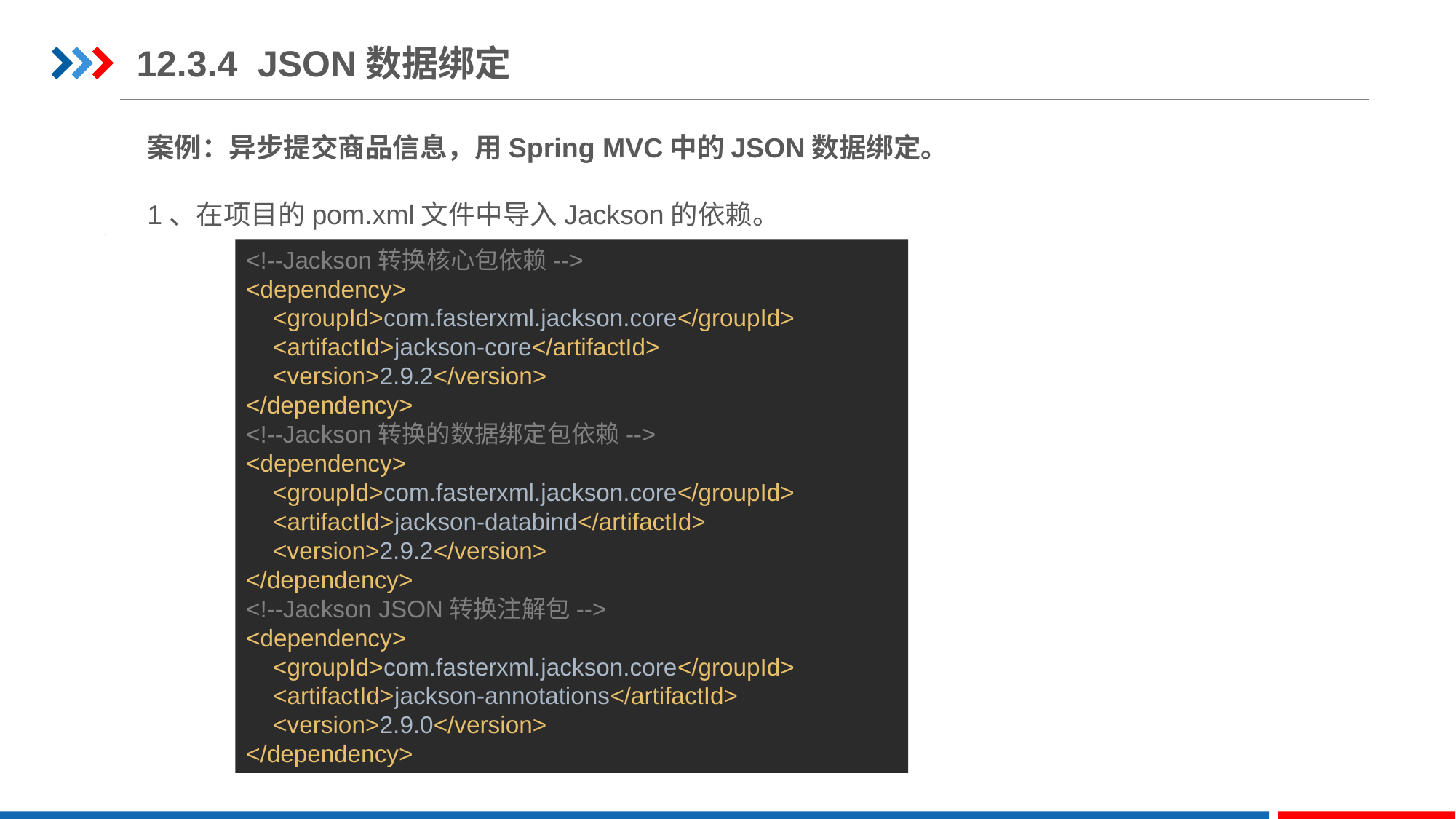

12.3.4  JSON数据绑定
案例：异步提交商品信息，用Spring MVC中的JSON数据绑定。
1、在项目的pom.xml文件中导入Jackson的依赖。
STEP  01
<!--Jackson转换核心包依赖-->
<dependency>
    <groupId>com.fasterxml.jackson.core</groupId>
    <artifactId>jackson-core</artifactId>
    <version>2.9.2</version>
</dependency>
<!--Jackson转换的数据绑定包依赖-->
<dependency>
    <groupId>com.fasterxml.jackson.core</groupId>
    <artifactId>jackson-databind</artifactId>
    <version>2.9.2</version>
</dependency>
<!--Jackson JSON转换注解包-->
<dependency>
    <groupId>com.fasterxml.jackson.core</groupId>
    <artifactId>jackson-annotations</artifactId>
    <version>2.9.0</version>
</dependency>